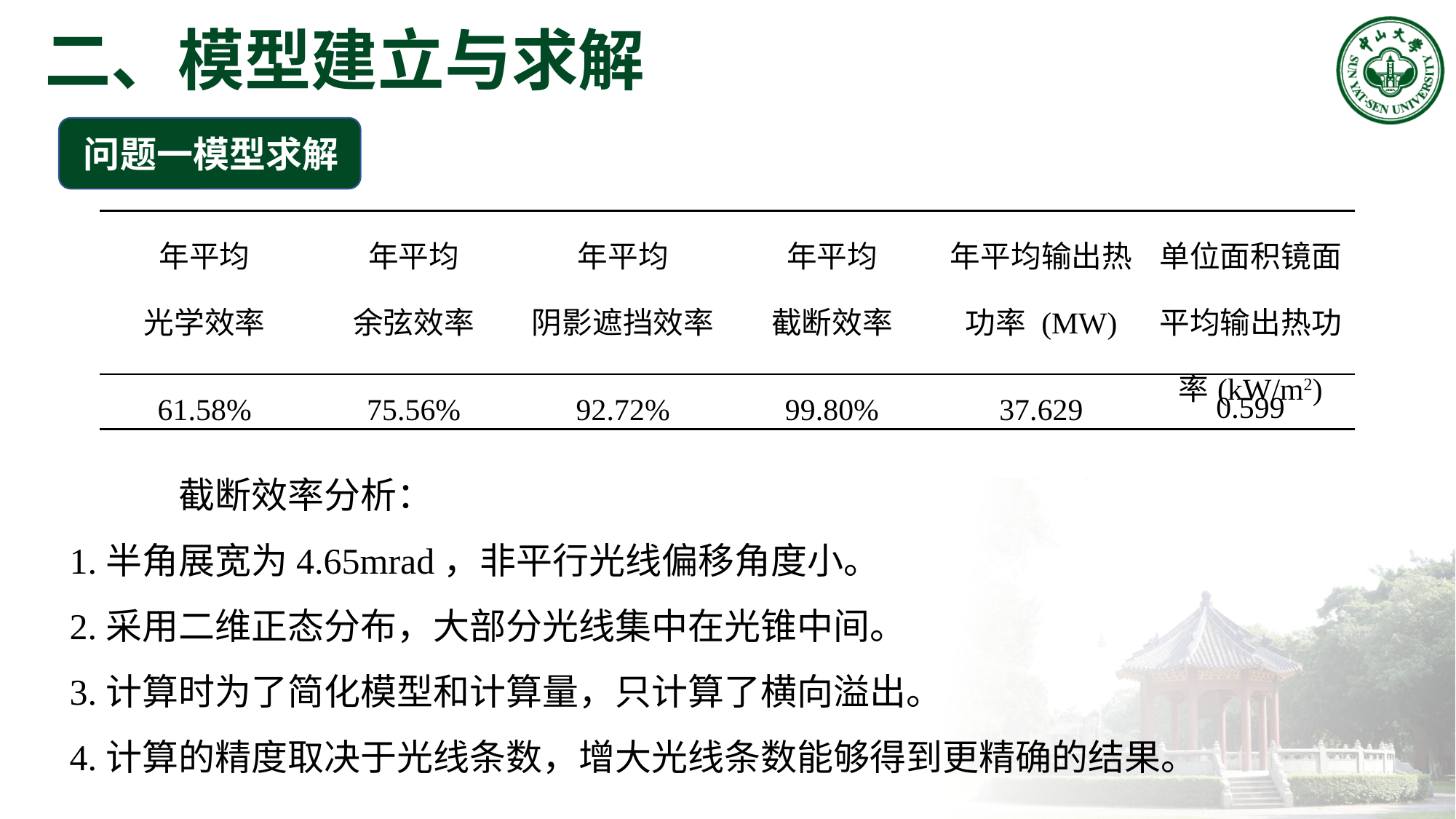

二、模型建立与求解

问题一模型求解
| 年平均 光学效率 | 年平均 余弦效率 | 年平均 阴影遮挡效率 | 年平均 截断效率 | 年平均输出热功率 (MW) | 单位面积镜面平均输出热功率(kW/m2) |
| --- | --- | --- | --- | --- | --- |
| 61.58% | 75.56% | 92.72% | 99.80% | 37.629 | 0.599 |
	截断效率分析：
1.半角展宽为4.65mrad，非平行光线偏移角度小。
2.采用二维正态分布，大部分光线集中在光锥中间。
3.计算时为了简化模型和计算量，只计算了横向溢出。
4.计算的精度取决于光线条数，增大光线条数能够得到更精确的结果。